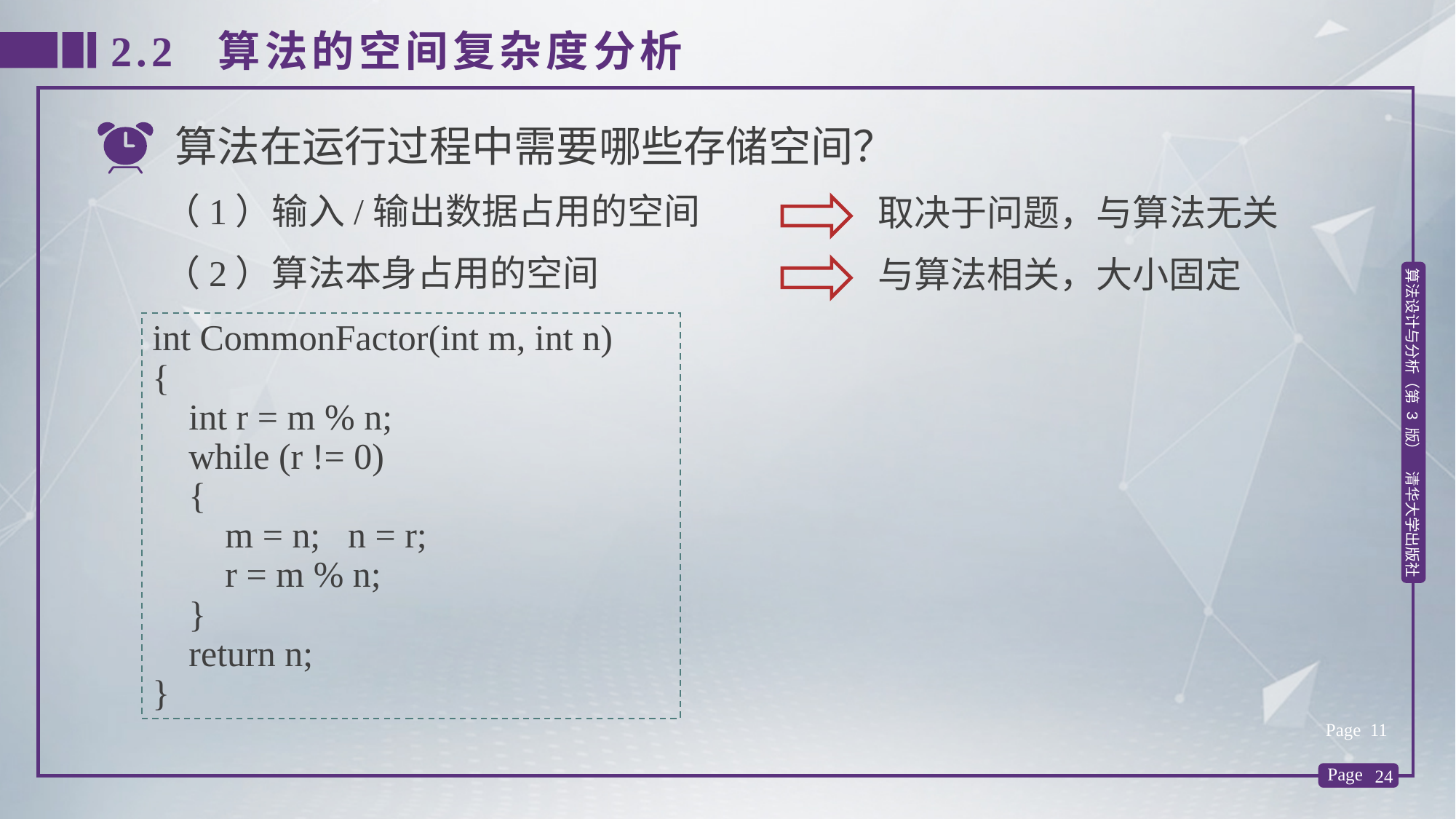

2.2  算法的空间复杂度分析
算法在运行过程中需要哪些存储空间？

（1）输入/输出数据占用的空间
取决于问题，与算法无关

（2）算法本身占用的空间
与算法相关，大小固定

int CommonFactor(int m, int n)
{
    int r = m % n;
    while (r != 0)
    {
        m = n;   n = r;
        r = m % n;
    }
    return n;
}
Page  11